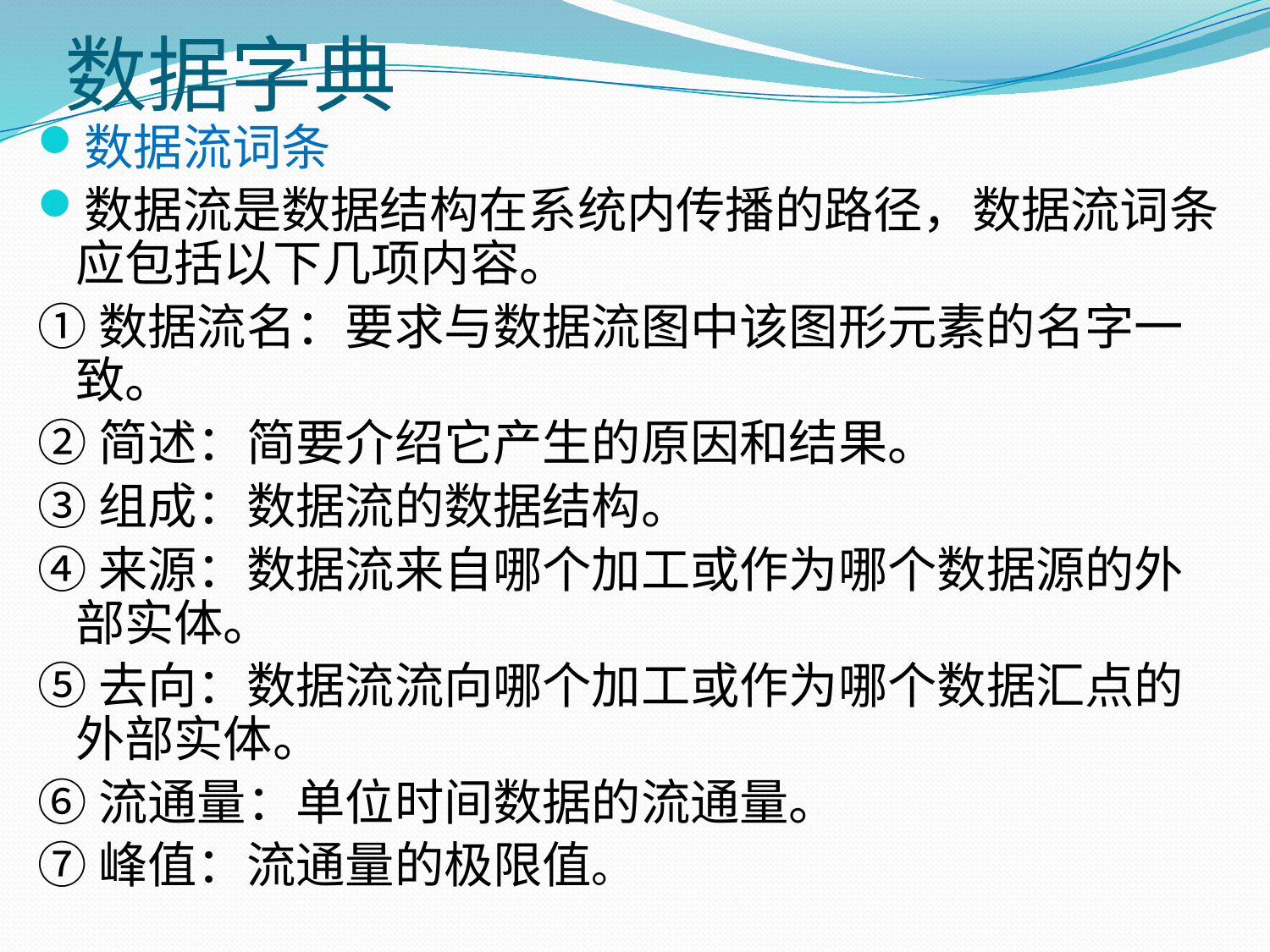

# 数据字典
数据流词条
数据流是数据结构在系统内传播的路径，数据流词条应包括以下几项内容。
①数据流名：要求与数据流图中该图形元素的名字一致。
②简述：简要介绍它产生的原因和结果。
③组成：数据流的数据结构。
④来源：数据流来自哪个加工或作为哪个数据源的外部实体。
⑤去向：数据流流向哪个加工或作为哪个数据汇点的外部实体。
⑥流通量：单位时间数据的流通量。
⑦峰值：流通量的极限值。